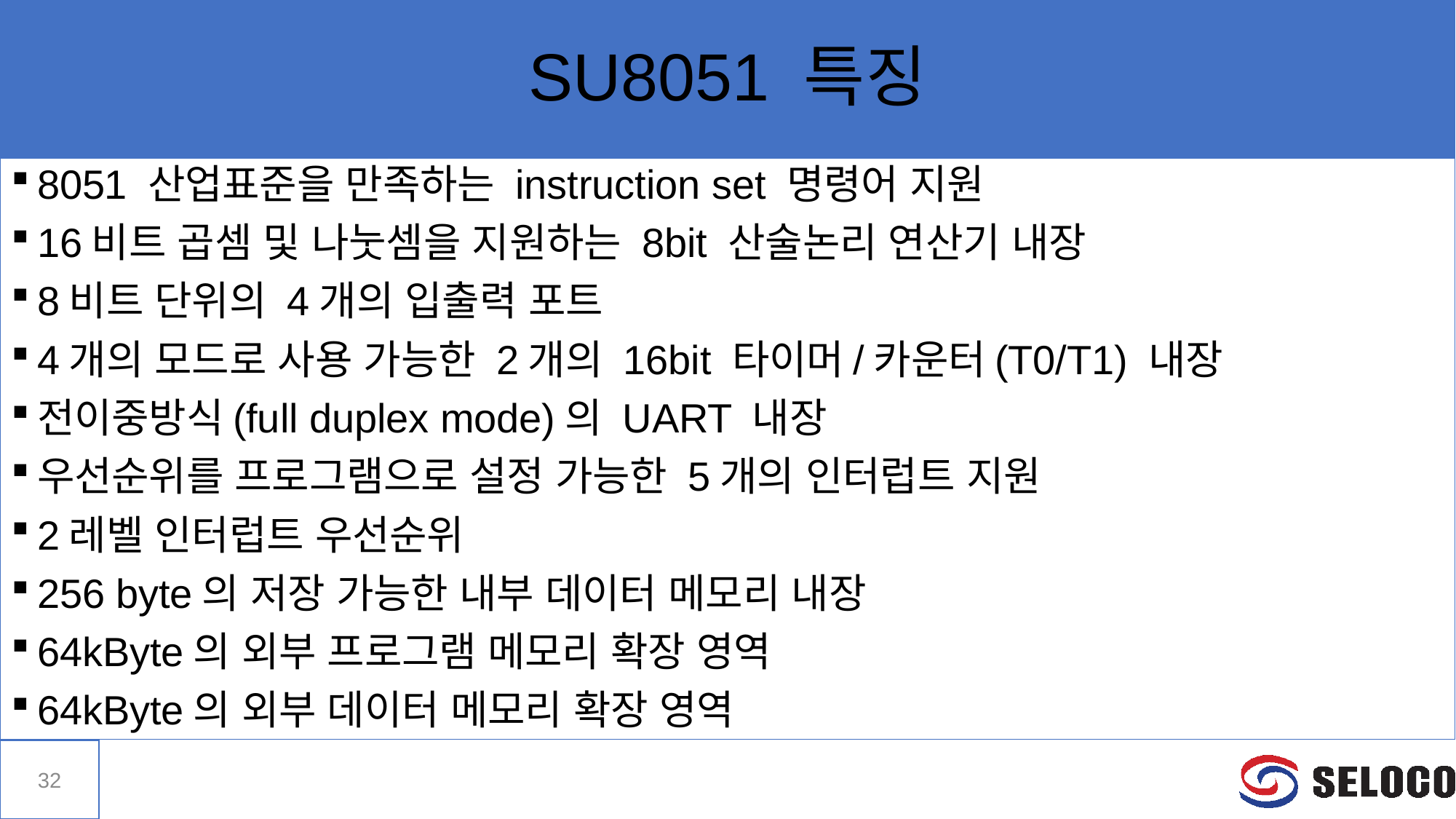

# SU8051 특징
8051 산업표준을 만족하는 instruction set 명령어 지원
16비트 곱셈 및 나눗셈을 지원하는 8bit 산술논리 연산기 내장
8비트 단위의 4개의 입출력 포트
4개의 모드로 사용 가능한 2개의 16bit 타이머/카운터(T0/T1) 내장
전이중방식(full duplex mode)의 UART 내장
우선순위를 프로그램으로 설정 가능한 5개의 인터럽트 지원
2레벨 인터럽트 우선순위
256 byte의 저장 가능한 내부 데이터 메모리 내장
64kByte의 외부 프로그램 메모리 확장 영역
64kByte의 외부 데이터 메모리 확장 영역
32